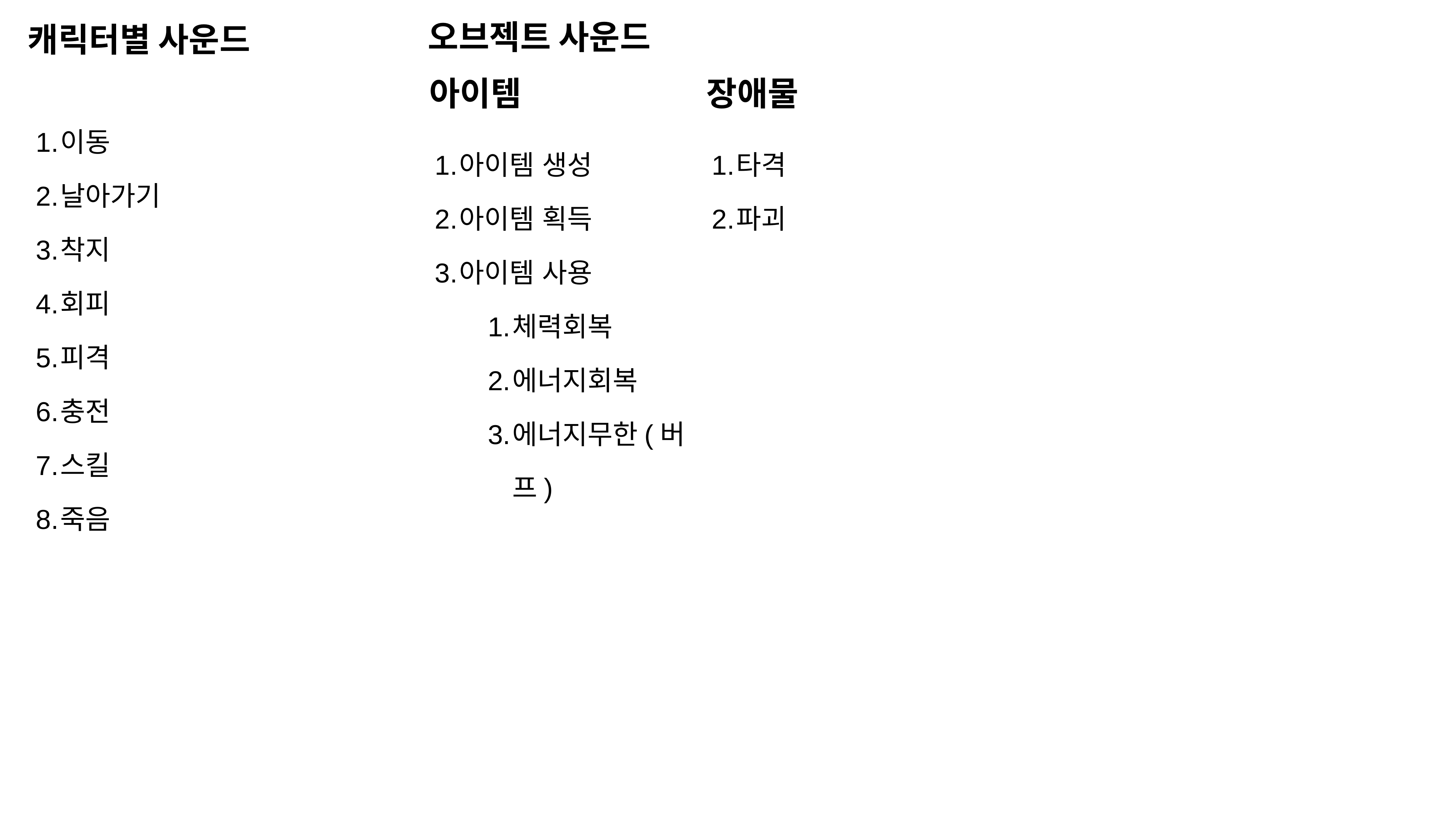

오브젝트 사운드
캐릭터별 사운드
아이템
장애물
이동
날아가기
착지
회피
피격
충전
스킬
죽음
아이템 생성
아이템 획득
아이템 사용
체력회복
에너지회복
에너지무한(버프)
타격
파괴